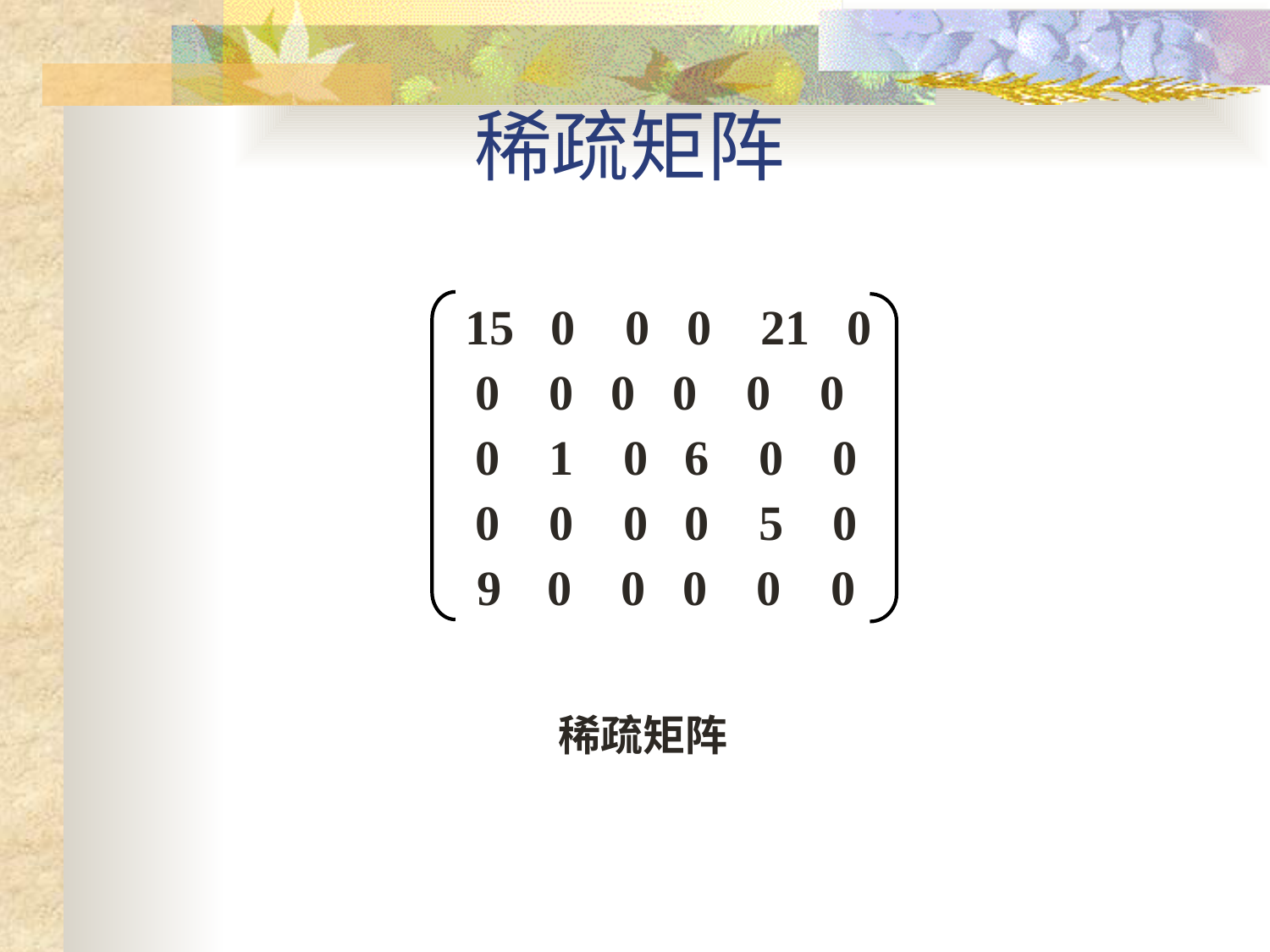

稀疏矩阵
15   0    0   0    21   0
 0    0   0   0    0    0
 0    1    0   6    0    0
 0    0    0   0    5    0
 9    0    0   0    0    0

稀疏矩阵